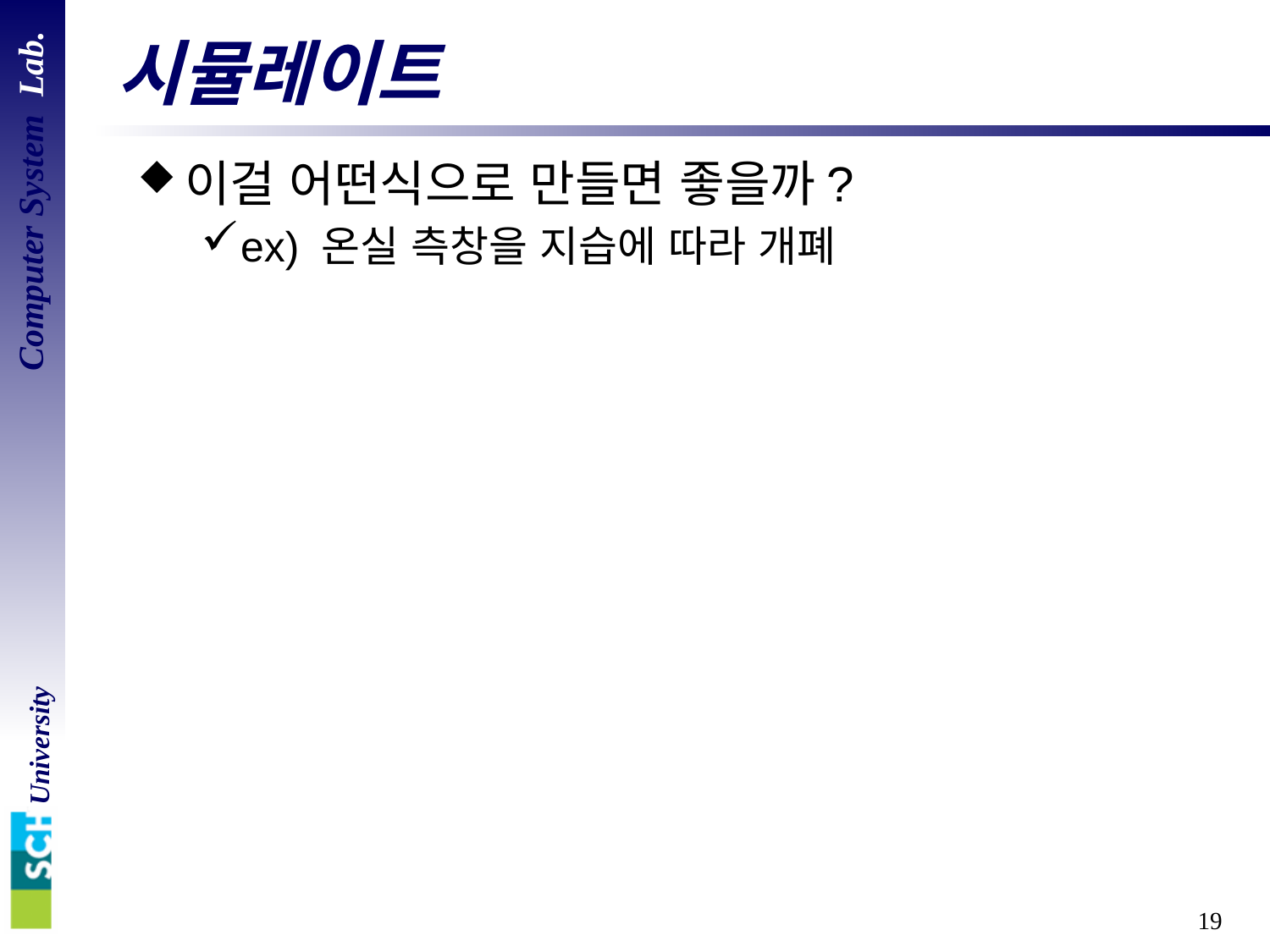

# 시뮬레이트
이걸 어떤식으로 만들면 좋을까?
ex) 온실 측창을 지습에 따라 개폐